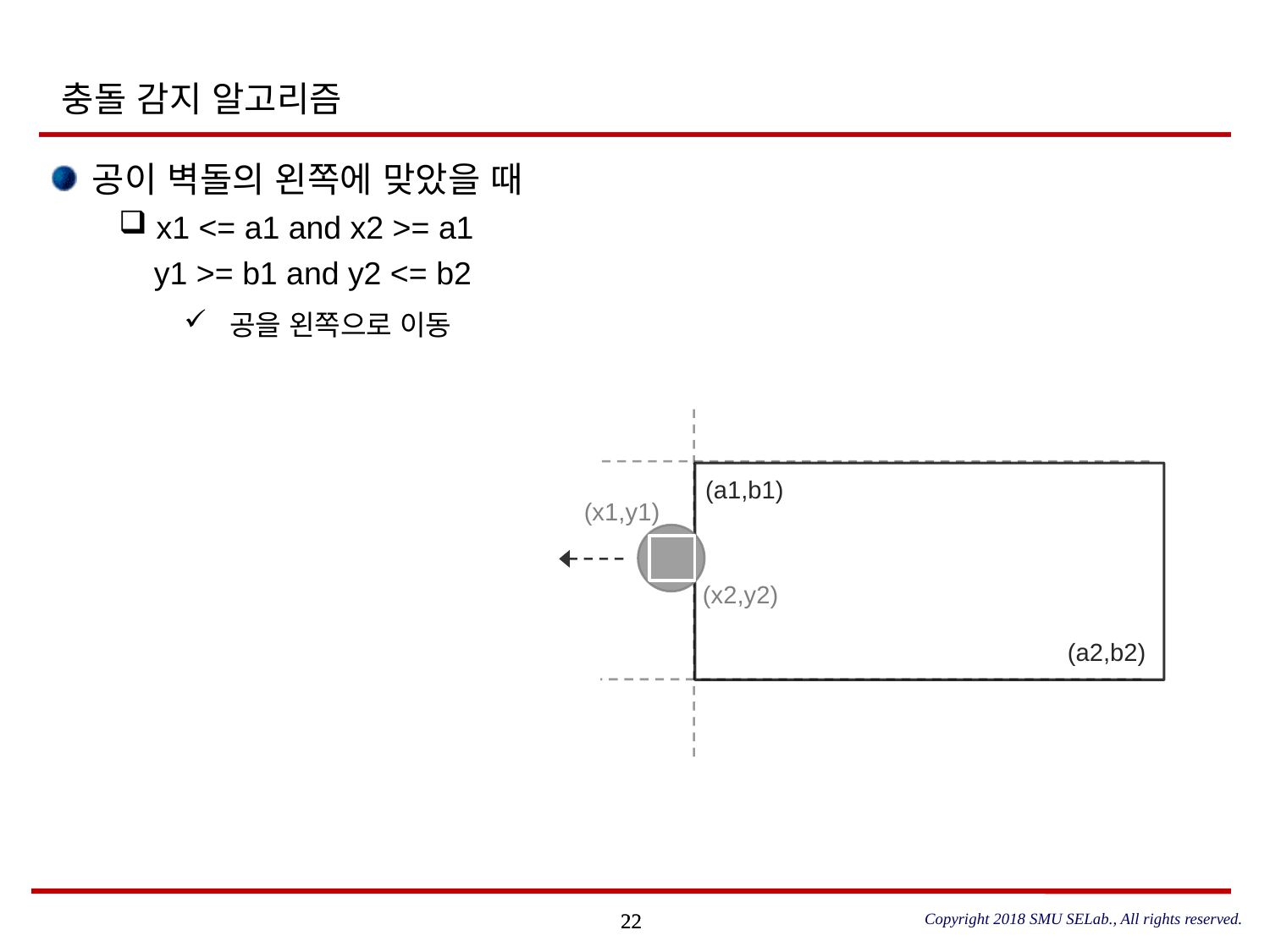

# 충돌 감지 알고리즘
공이 벽돌의 왼쪽에 맞았을 때
 x1 <= a1 and x2 >= a1
 y1 >= b1 and y2 <= b2
공을 왼쪽으로 이동

(a1,b1)
(a2,b2)
(x1,y1)

(x2,y2)
Copyright 2018 SMU SELab., All rights reserved.